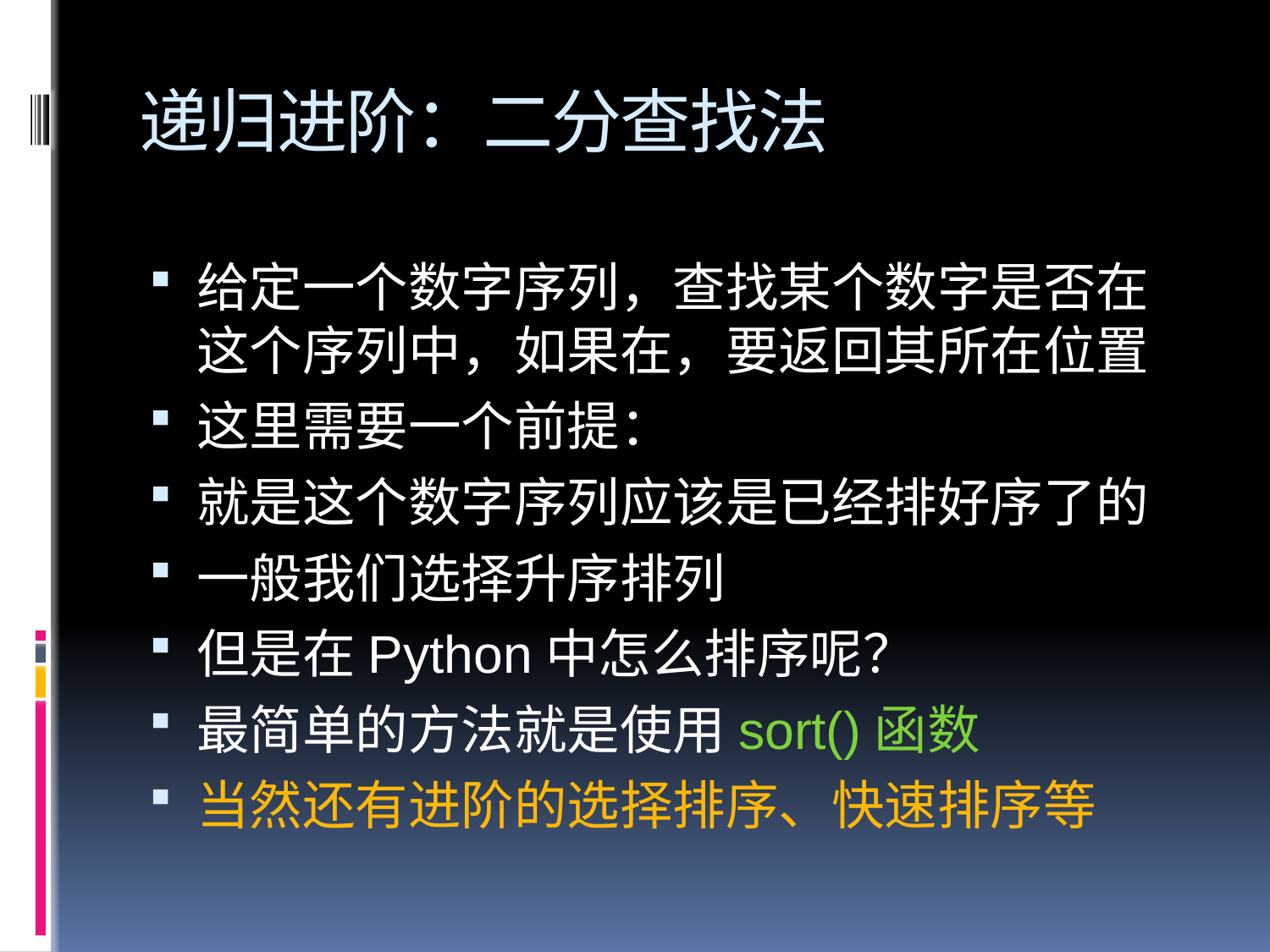

# 递归进阶：二分查找法
给定一个数字序列，查找某个数字是否在这个序列中，如果在，要返回其所在位置
这里需要一个前提：
就是这个数字序列应该是已经排好序了的
一般我们选择升序排列
但是在Python中怎么排序呢？
最简单的方法就是使用sort()函数
当然还有进阶的选择排序、快速排序等